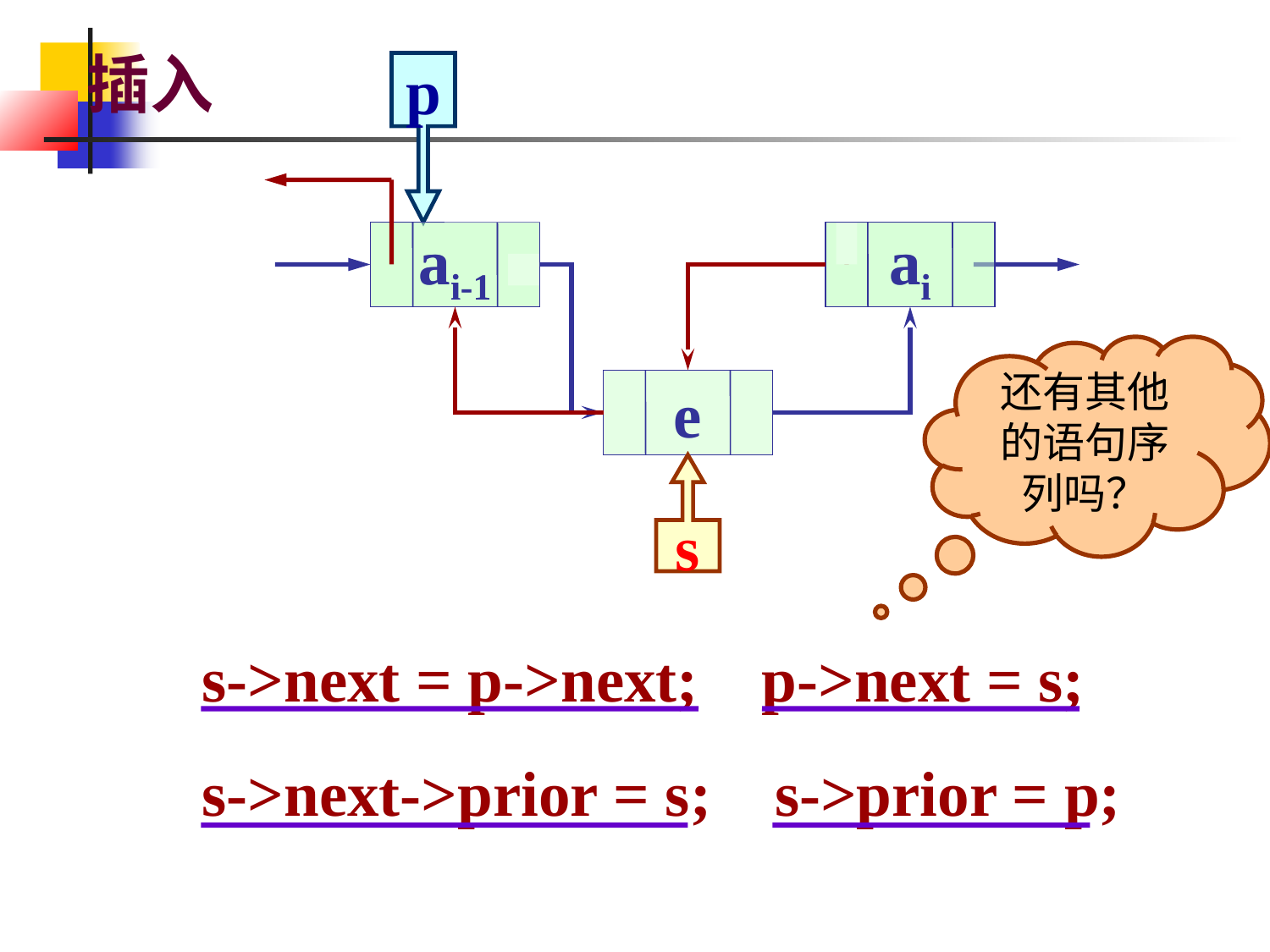

插入
p

ai-1

ai-1

ai

ai

还有其他的语句序列吗？
e

s
s->next = p->next;    p->next = s;
s->next->prior = s;    s->prior = p;